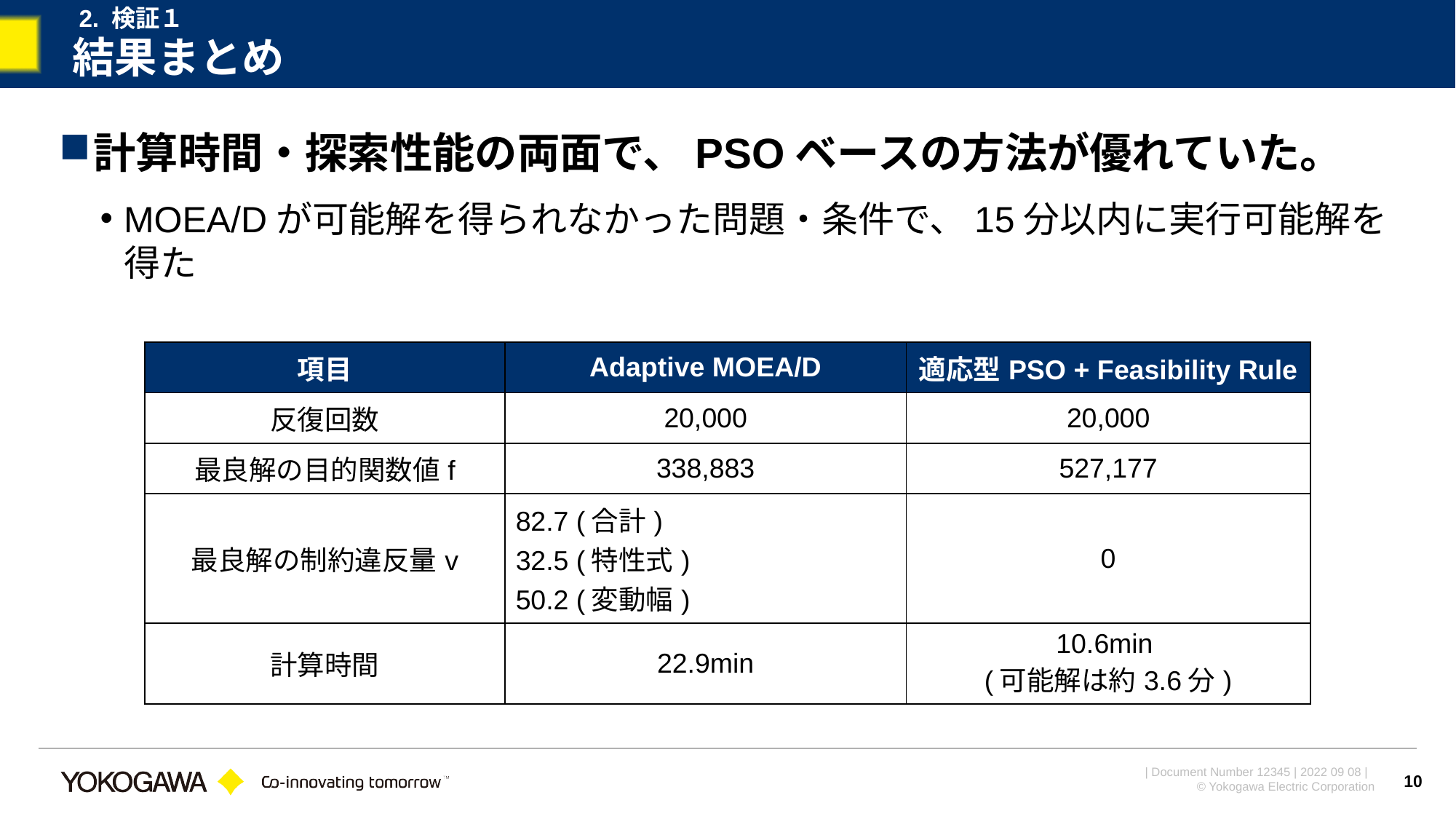

2. 検証１
# 結果まとめ
計算時間・探索性能の両面で、PSOベースの方法が優れていた。
MOEA/Dが可能解を得られなかった問題・条件で、15分以内に実行可能解を得た
| 項目 | Adaptive MOEA/D | 適応型PSO + Feasibility Rule |
| --- | --- | --- |
| 反復回数 | 20,000 | 20,000 |
| 最良解の目的関数値f | 338,883 | 527,177 |
| 最良解の制約違反量v | 82.7 (合計) 32.5 (特性式) 50.2 (変動幅) | 0 |
| 計算時間 | 22.9min | 10.6min (可能解は約3.6分) |
10